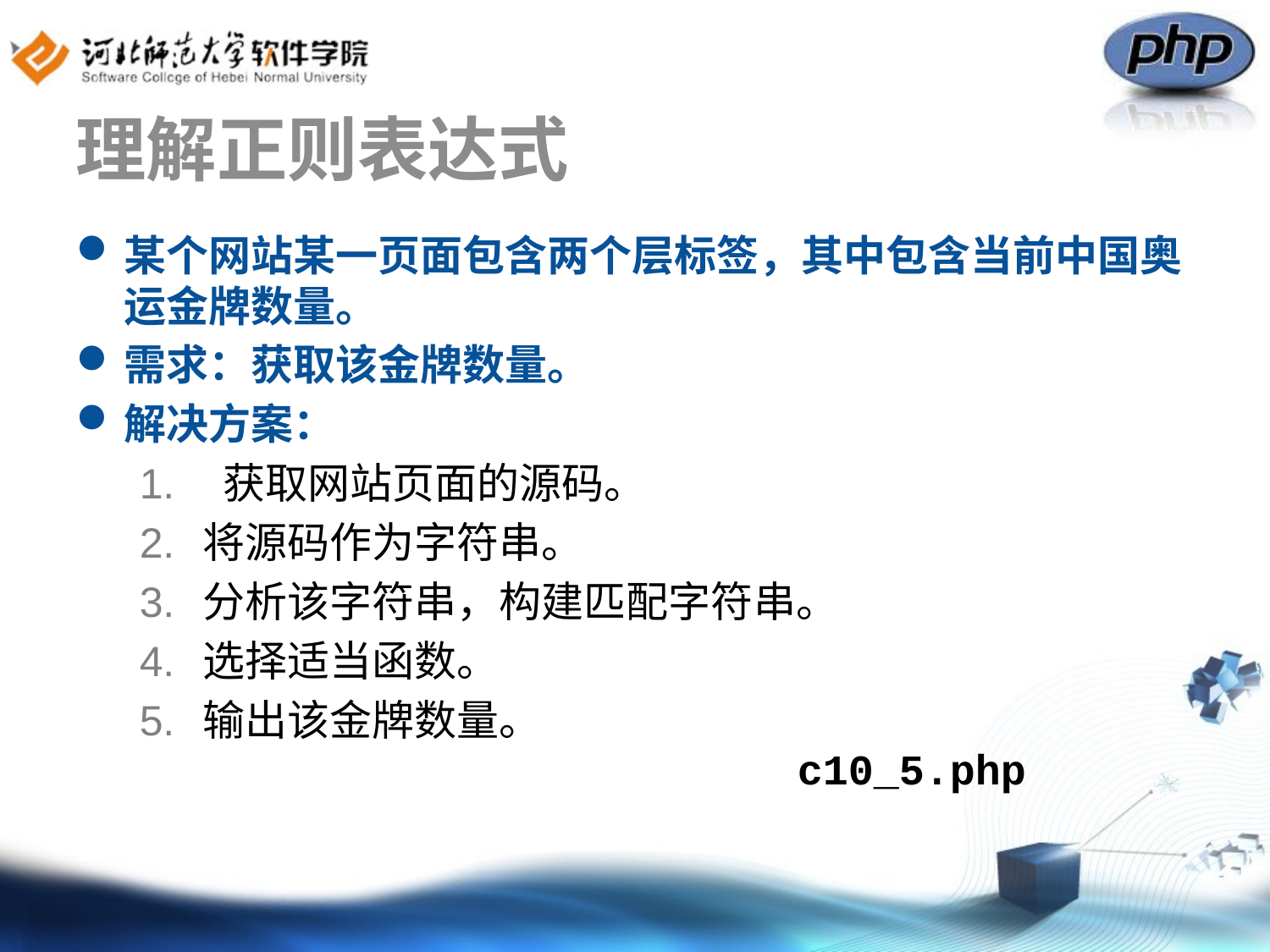

# 理解正则表达式
某个网站某一页面包含两个层标签，其中包含当前中国奥运金牌数量。
需求：获取该金牌数量。
解决方案：
 获取网站页面的源码。
将源码作为字符串。
分析该字符串，构建匹配字符串。
选择适当函数。
输出该金牌数量。

c10_5.php